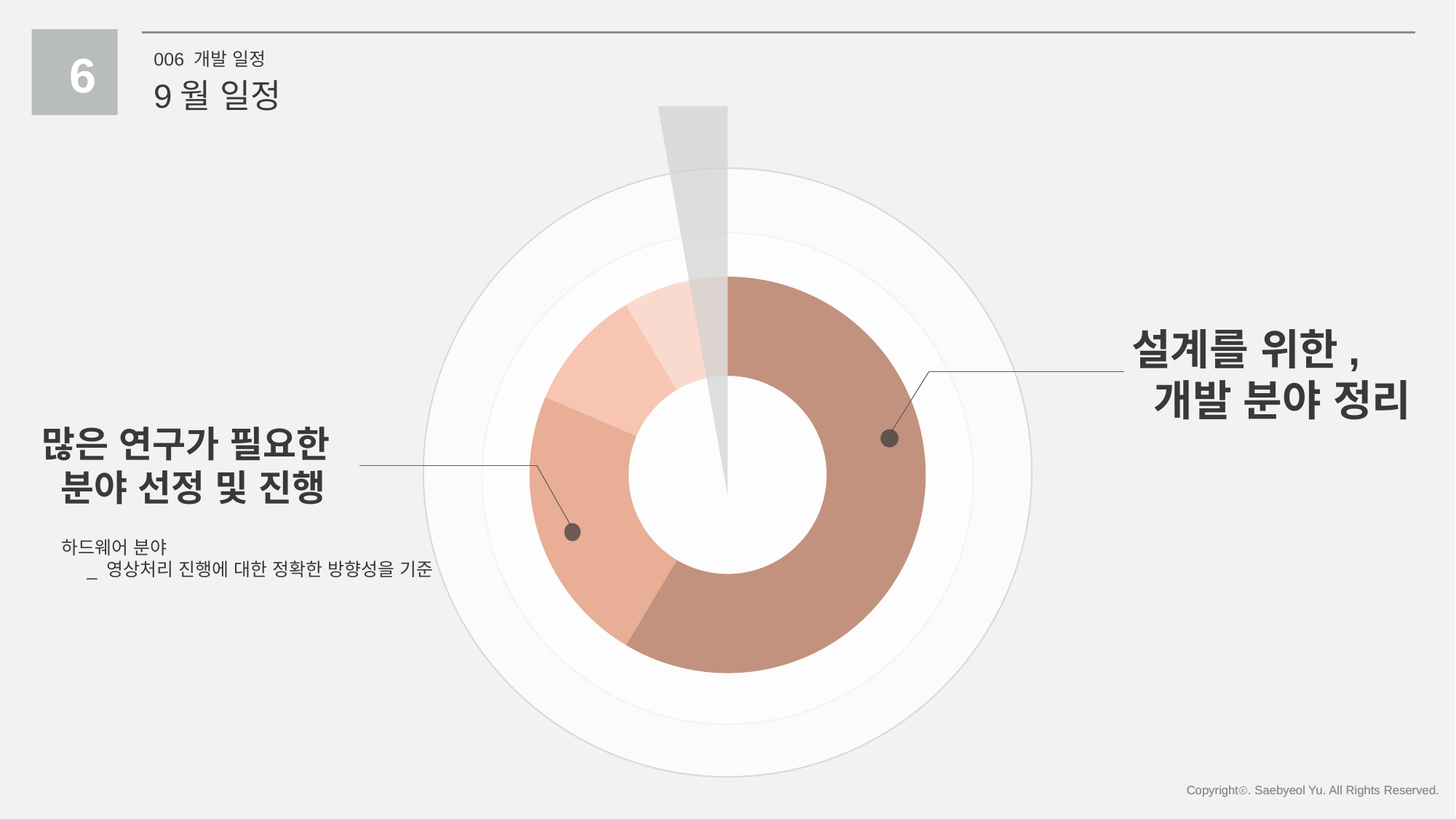

6
006 개발 일정
9월 일정

### Chart

| Category | 판매 |
|---|---|
| 1분기 | 8.2 |
| 2분기 | 3.2 |
| 3분기 | 1.4 |
| 4분기 | 1.2 |
설계를 위한,
 개발 분야 정리

많은 연구가 필요한
 분야 선정 및 진행

하드웨어 분야
     _ 영상처리 진행에 대한 정확한 방향성을 기준
Copyrightⓒ. Saebyeol Yu. All Rights Reserved.